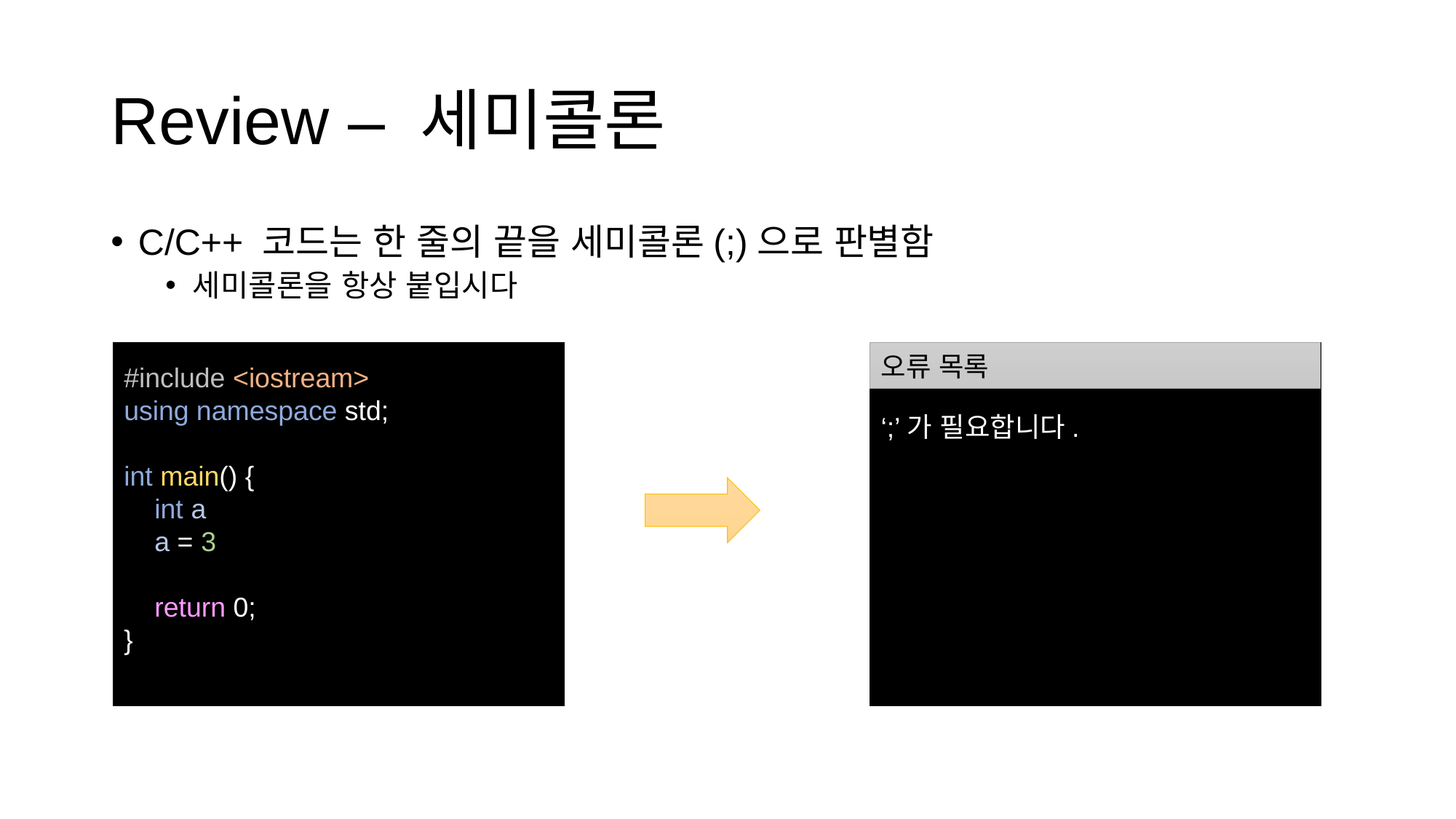

# Review – 세미콜론
C/C++ 코드는 한 줄의 끝을 세미콜론(;)으로 판별함
세미콜론을 항상 붙입시다

#include <iostream>
using namespace std;

int main() {
    int a
    a = 3

    return 0;
}

‘;’가 필요합니다.

오류 목록